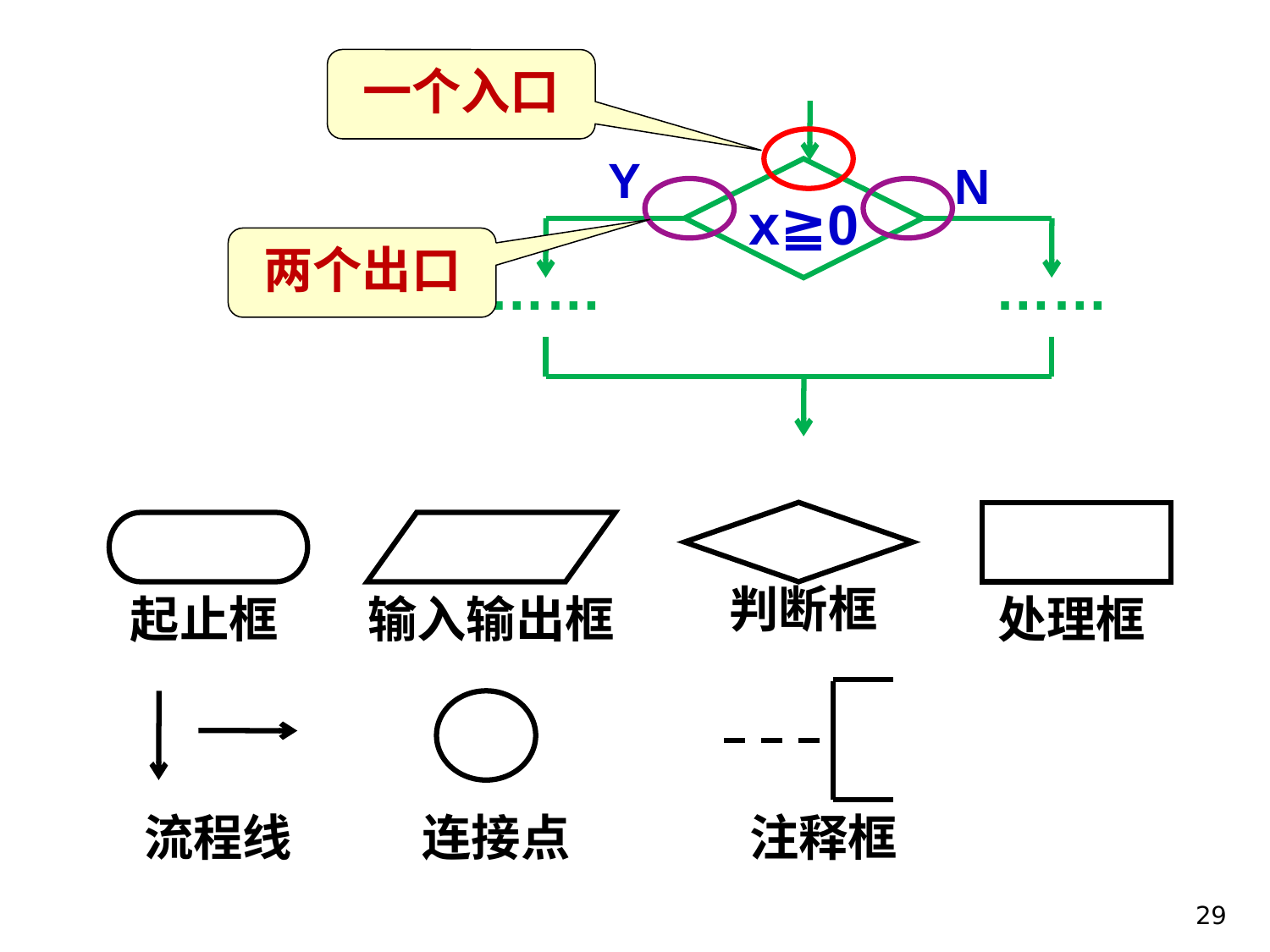

一个入口

# 2.4.2用流程图表示算法

Y
N
x≧0

两个出口
流程图是用一些图框来表示各种操作
用图形表示算法，直观形象，易于理解
……
……

判断框
起止框
输入输出框
处理框

流程线
连接点
注释框
29